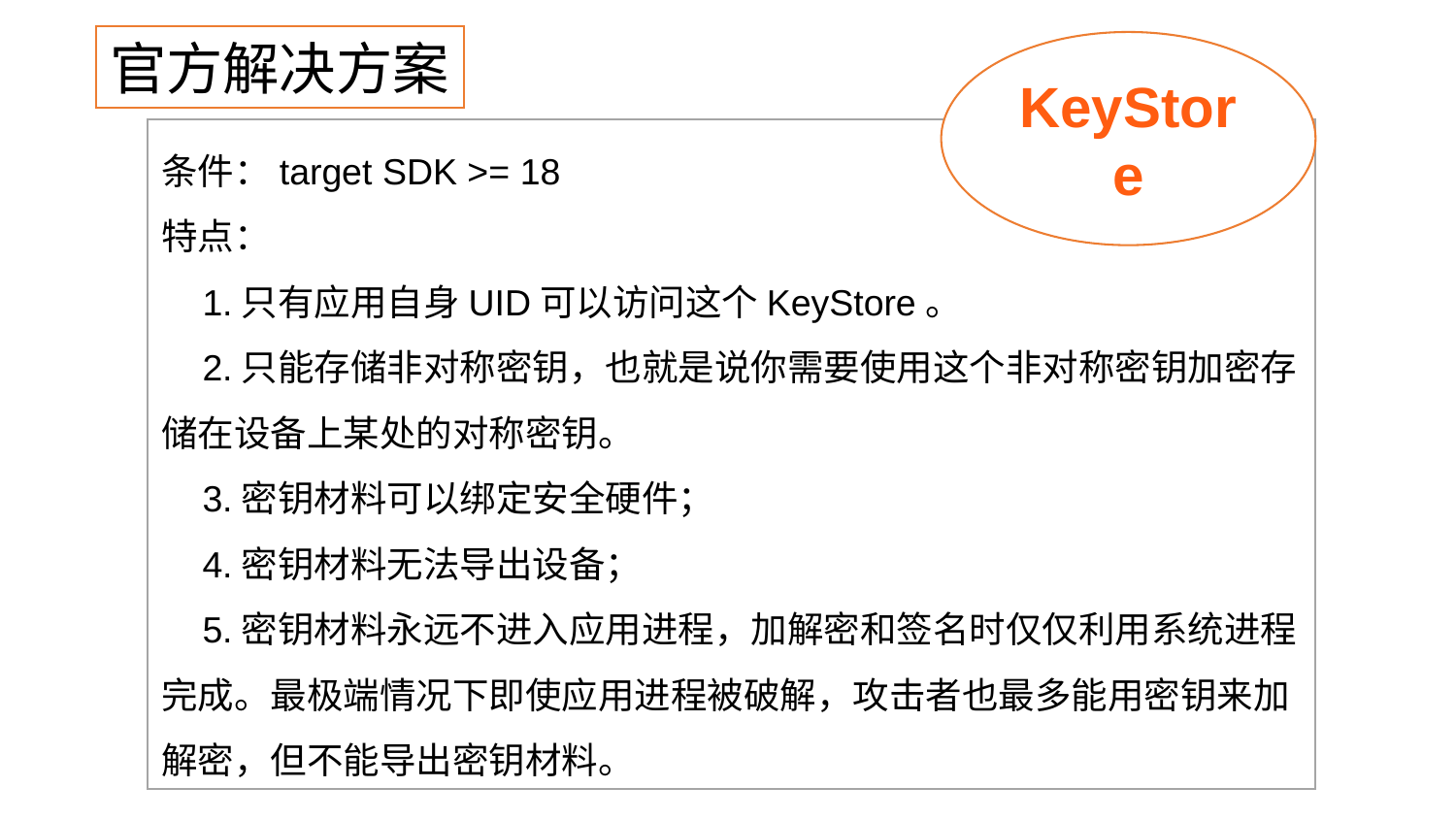

官方解决方案
KeyStore
条件：target SDK >= 18
特点：
    1.只有应用自身UID可以访问这个KeyStore。
    2.只能存储非对称密钥，也就是说你需要使用这个非对称密钥加密存储在设备上某处的对称密钥。
    3.密钥材料可以绑定安全硬件；
    4.密钥材料无法导出设备；
    5.密钥材料永远不进入应用进程，加解密和签名时仅仅利用系统进程完成。最极端情况下即使应用进程被破解，攻击者也最多能用密钥来加解密，但不能导出密钥材料。